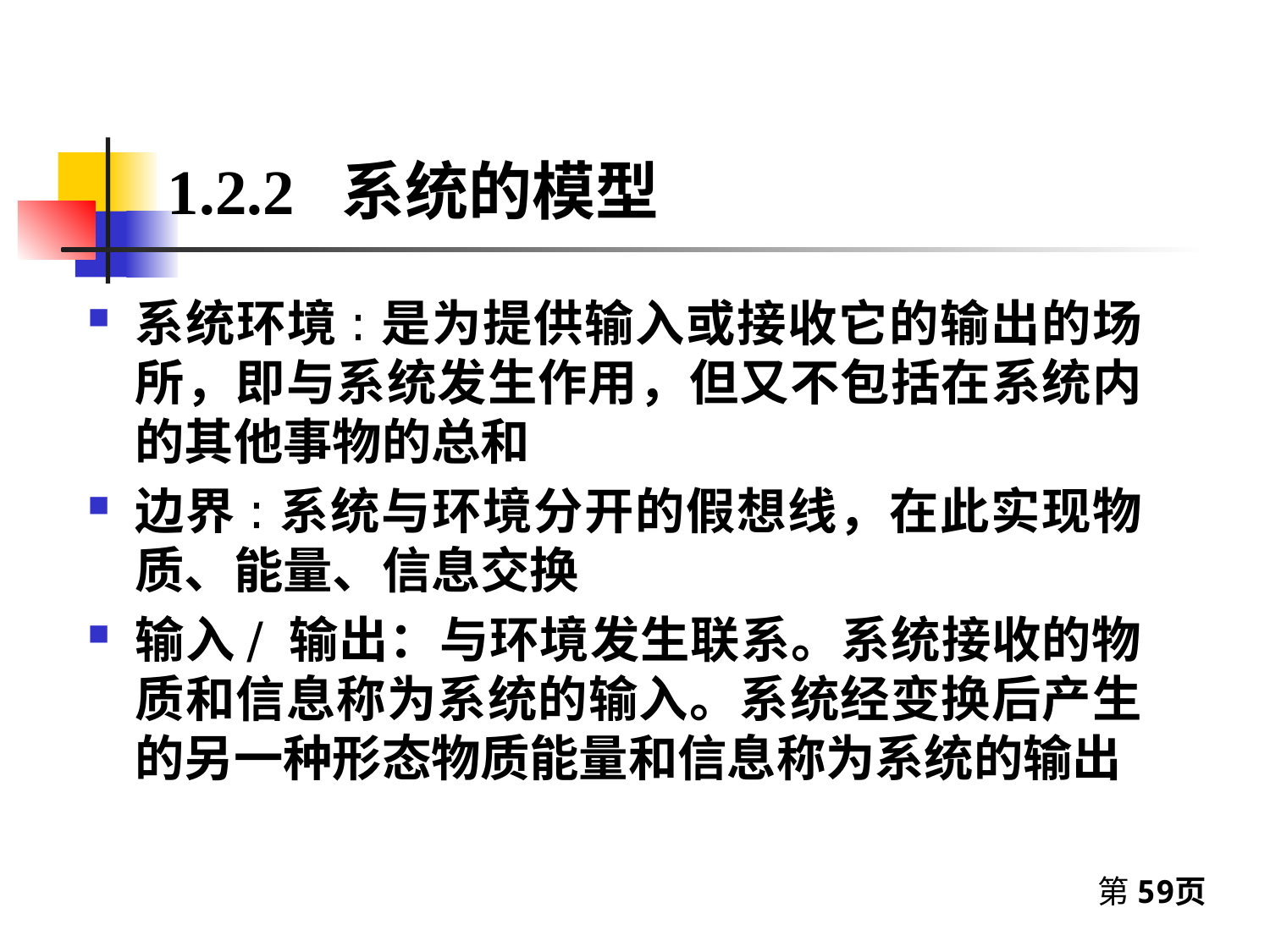

1.2.2  系统的模型
系统环境:是为提供输入或接收它的输出的场所，即与系统发生作用，但又不包括在系统内的其他事物的总和
边界:系统与环境分开的假想线，在此实现物质、能量、信息交换
输入/输出：与环境发生联系。系统接收的物质和信息称为系统的输入。系统经变换后产生的另一种形态物质能量和信息称为系统的输出